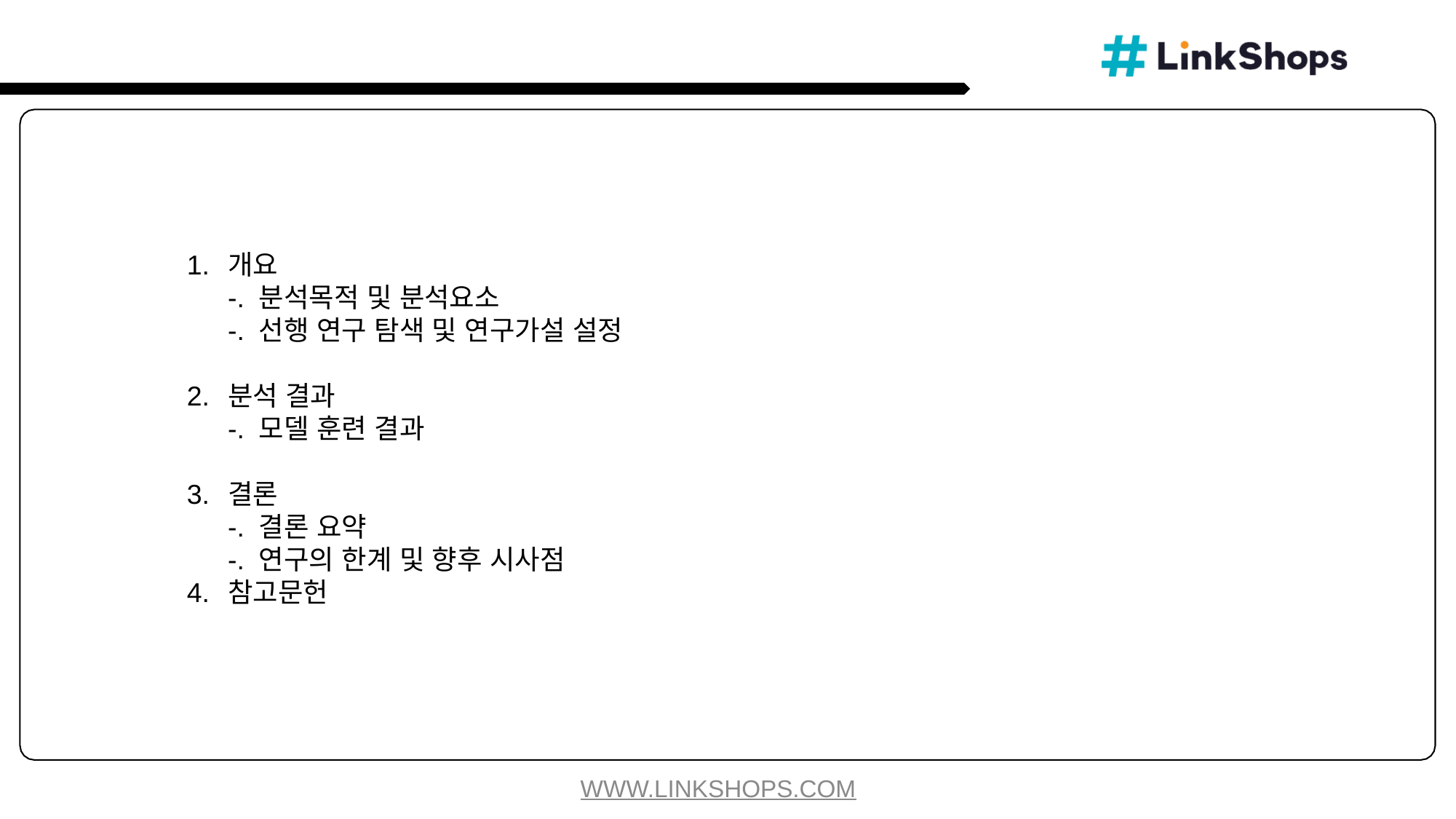

#
개요
-. 분석목적 및 분석요소
-. 선행 연구 탐색 및 연구가설 설정

분석 결과
-. 모델 훈련 결과
결론
-. 결론 요약
-. 연구의 한계 및 향후 시사점
참고문헌

WWW.LINKSHOPS.COM